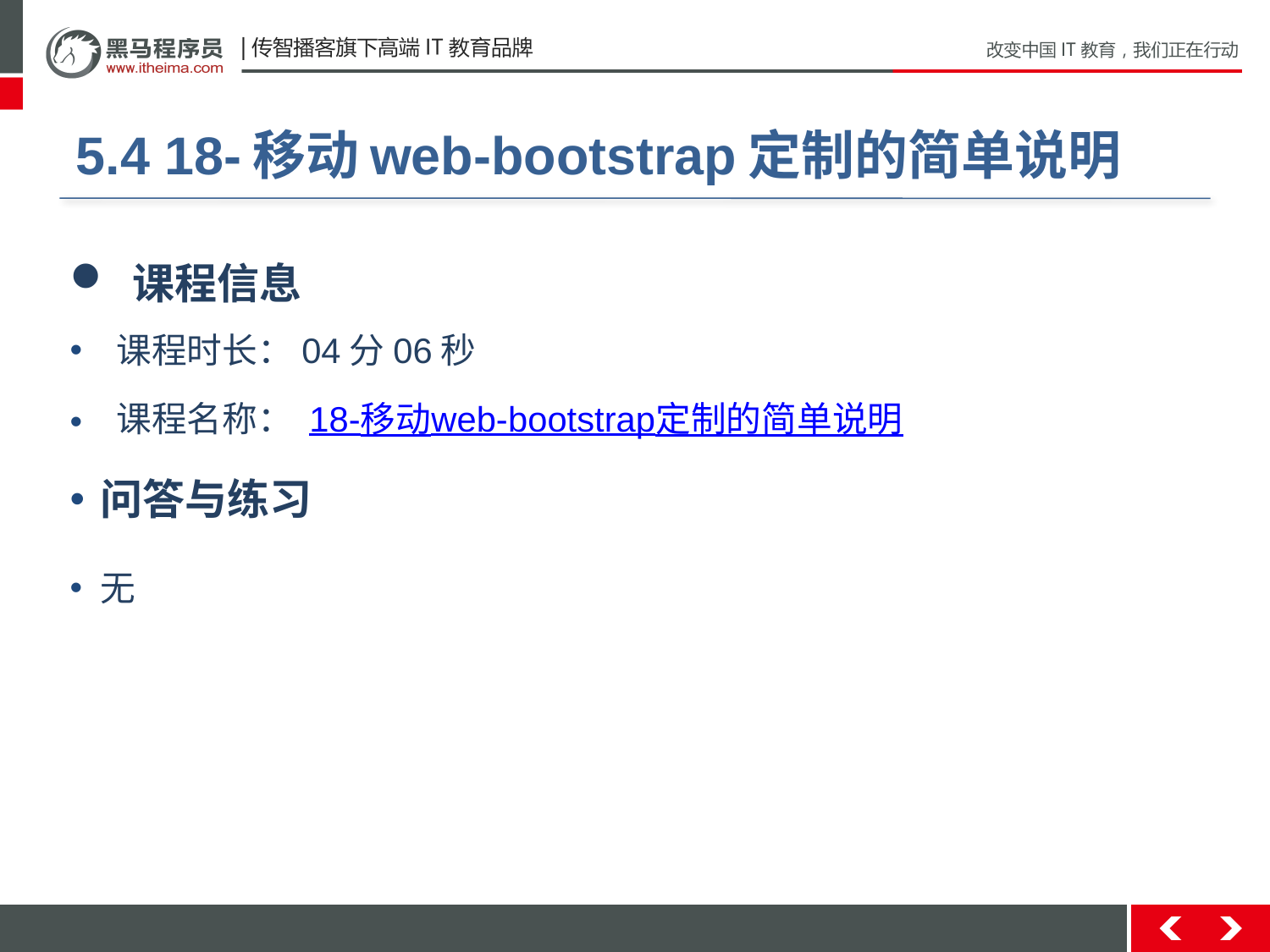

#
5.4 18-移动web-bootstrap定制的简单说明
 课程信息
 课程时长：04分06秒
 课程名称： 18-移动web-bootstrap定制的简单说明
问答与练习
无